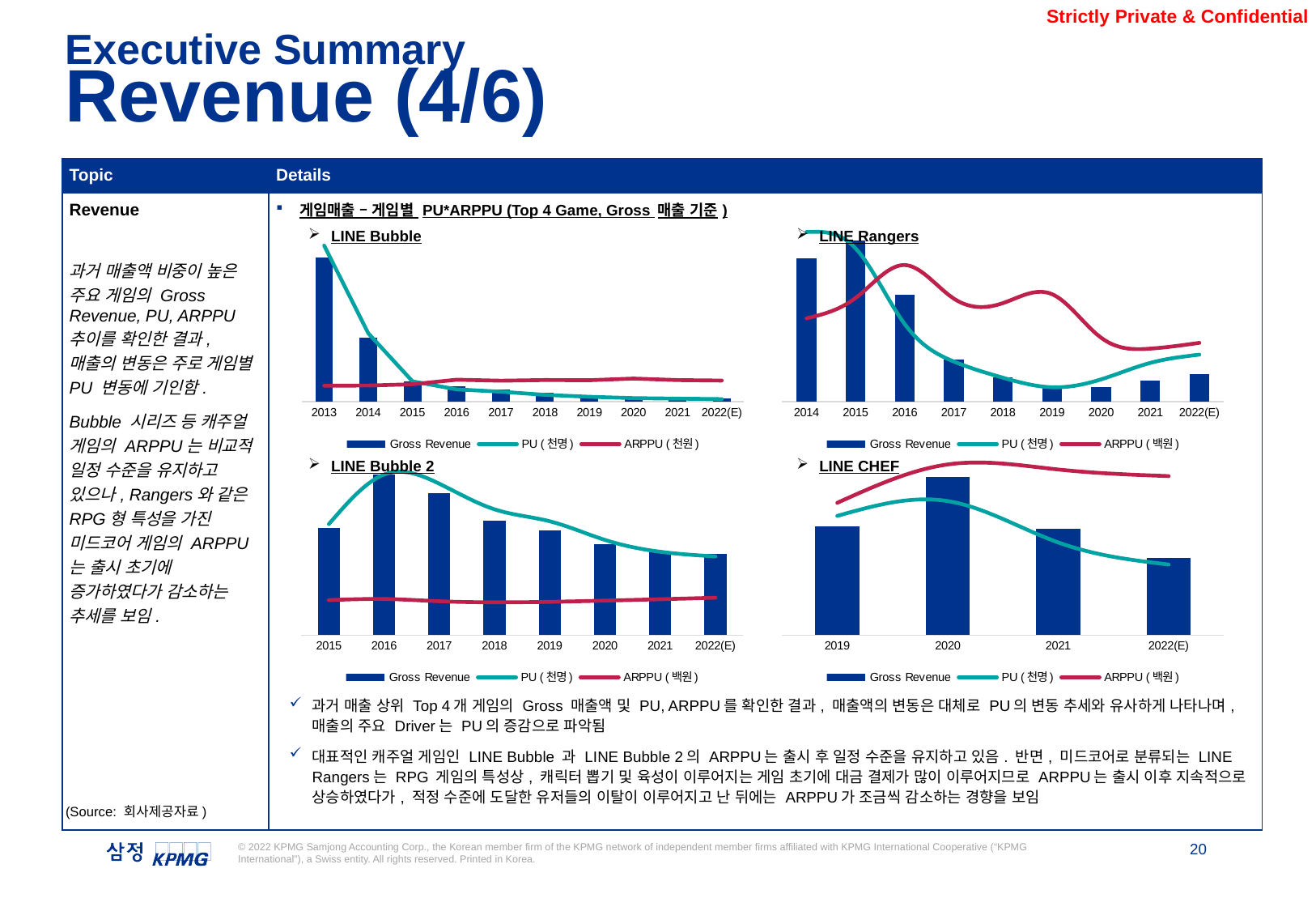

Executive Summary
Revenue (4/6)
| Topic | Details |
| --- | --- |
| Revenue 과거 매출액 비중이 높은 주요 게임의 Gross Revenue, PU, ARPPU 추이를 확인한 결과, 매출의 변동은 주로 게임별 PU 변동에 기인함. Bubble 시리즈 등 캐주얼 게임의 ARPPU는 비교적 일정 수준을 유지하고 있으나, Rangers와 같은 RPG형 특성을 가진 미드코어 게임의 ARPPU는 출시 초기에 증가하였다가 감소하는 추세를 보임. | 게임매출 – 게임별 PU\*ARPPU (Top 4 Game, Gross 매출 기준) 과거 매출 상위 Top 4개 게임의 Gross 매출액 및 PU, ARPPU를 확인한 결과, 매출액의 변동은 대체로 PU의 변동 추세와 유사하게 나타나며, 매출의 주요 Driver는 PU의 증감으로 파악됨 대표적인 캐주얼 게임인 LINE Bubble 과 LINE Bubble 2의 ARPPU는 출시 후 일정 수준을 유지하고 있음. 반면, 미드코어로 분류되는 LINE Rangers는 RPG 게임의 특성상, 캐릭터 뽑기 및 육성이 이루어지는 게임 초기에 대금 결제가 많이 이루어지므로 ARPPU는 출시 이후 지속적으로 상승하였다가, 적정 수준에 도달한 유저들의 이탈이 이루어지고 난 뒤에는 ARPPU가 조금씩 감소하는 경향을 보임 |

### Chart

| Category | Gross Revenue | PU (천명) | ARPPU (천원) |
|---|---|---|---|
| 2013 | 47990.4226613702 | 2159.4620000000004 | 222.23323522882177 |
| 2014 | 21329.114801132604 | 946.882 | 225.2563128365795 |
| 2015 | 6845.8946585933 | 282.2920000000001 | 242.51111114000037 |
| 2016 | 5267.535040126 | 172.294 | 305.7294531513576 |
| 2017 | 4081.0380907903004 | 139.87300000000002 | 291.7673954794921 |
| 2018 | 2888.5235714407004 | 96.07400000000001 | 300.6561162687824 |
| 2019 | 2078.4680030591003 | 69.63900000000001 | 298.4632178892718 |
| 2020 | 1650.0545354807998 | 51.30499999999999 | 321.61671094061006 |
| 2021 | 1313.7239343152999 | 43.772 | 300.12883448672665 |
| 2022(E) | 1087.0836341214888 | 37.05354606019939 | 293.3818081420192 |

### Chart

| Category | Gross Revenue | PU (천명) | ARPPU (백원) |
|---|---|---|---|
| 2014 | 110947.0463373887 | 1502.2560000000003 | 738.5362171120546 |
| 2015 | 124714.10982747184 | 1356.5729999999999 | 919.3320951211019 |
| 2016 | 83099.6607795142 | 686.912 | 1209.7570107890706 |
| 2017 | 32513.252258225504 | 356.18300000000005 | 912.8243700071451 |
| 2018 | 18621.494610096805 | 213.227 | 873.3178542162485 |
| 2019 | 12256.461350127098 | 128.719 | 952.1874276623575 |
| 2020 | 11256.215324959201 | 198.62699999999998 | 566.7011697784894 |
| 2021 | 16168.783433381997 | 343.86499999999995 | 470.20730325511477 |
| 2022(E) | 21753.31275700542 | 417.19094736247274 | 521.4234128168952 |
LINE Bubble
LINE Rangers

### Chart

| Category | Gross Revenue | PU (천명) | ARPPU (백원) |
|---|---|---|---|
| 2015 | 47500.699869731594 | 1227.6510000000003 | 386.92348126406927 |
| 2016 | 70920.07163064991 | 1775.7540000000001 | 399.3800471836184 |
| 2017 | 62736.67183337481 | 1674.3329999999994 | 374.6965020302104 |
| 2018 | 50492.1964486475 | 1391.0830000000003 | 362.970408298049 |
| 2019 | 46338.05770120189 | 1258.9950000000001 | 368.05593112920934 |
| 2020 | 40171.204100894094 | 1052.953 | 381.50994489681966 |
| 2021 | 36584.4566034674 | 922.1059999999999 | 396.748926950561 |
| 2022(E) | 36016.73060048163 | 870.2738020425878 | 413.8551627769108 |
LINE Bubble 2

### Chart

| Category | Gross Revenue | PU (천명) | ARPPU (백원) |
|---|---|---|---|
| 2019 | 12055.130978813499 | 329.61199999999997 | 365.7370174269596 |
| 2020 | 17484.413704021703 | 370.57800000000003 | 471.8146707041892 |
| 2021 | 11733.794496032602 | 256.28999999999996 | 457.8327088857389 |
| 2022(E) | 8580.246930499612 | 195.2082549850085 | 439.5432422239803 |
LINE CHEF
(Source: 회사제공자료)